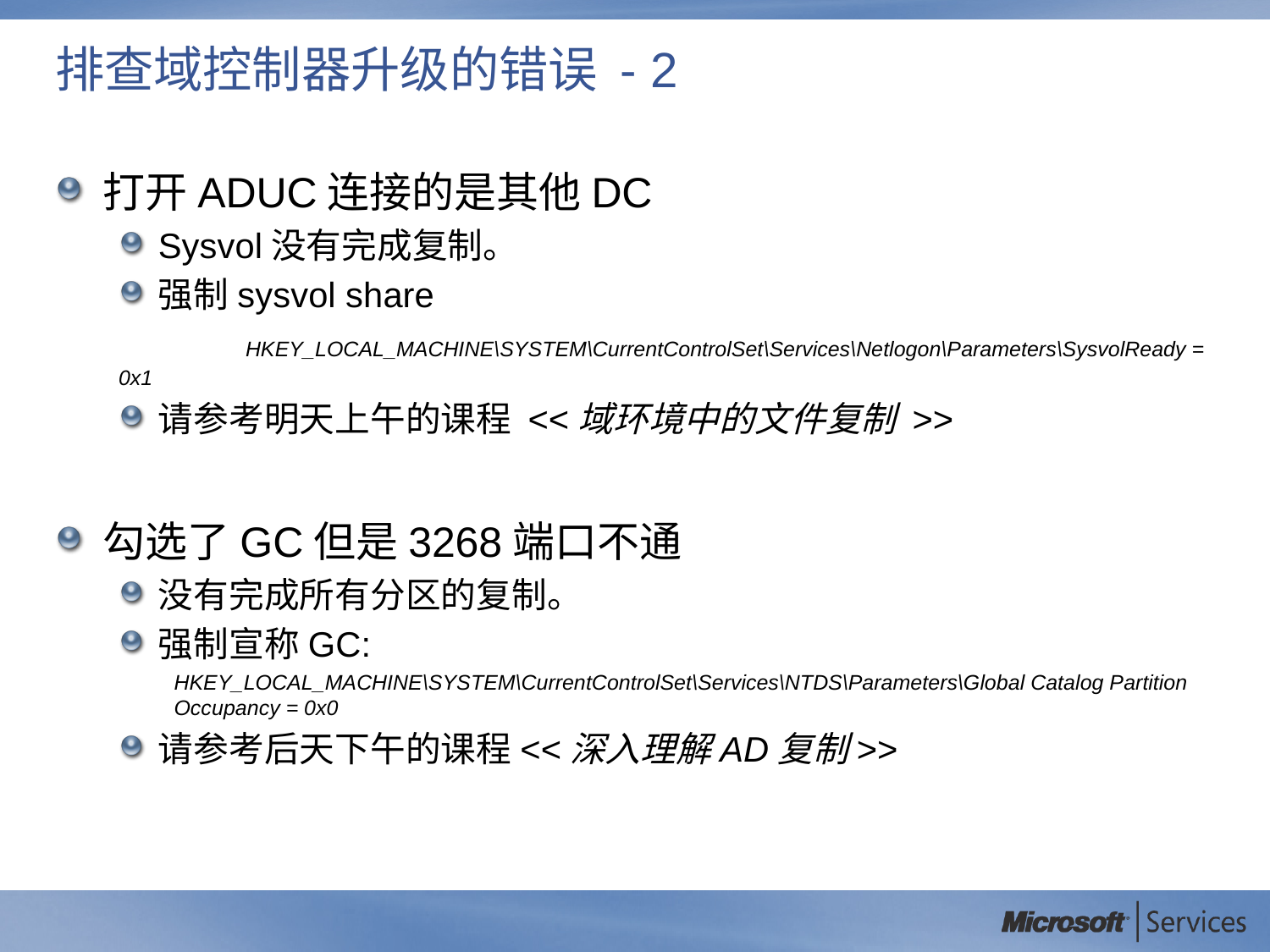

# 排查域控制器升级的错误 - 2
打开ADUC连接的是其他DC
Sysvol没有完成复制。
强制sysvol share
	HKEY_LOCAL_MACHINE\SYSTEM\CurrentControlSet\Services\Netlogon\Parameters\SysvolReady = 0x1
请参考明天上午的课程 <<域环境中的文件复制 >>

勾选了GC但是3268端口不通
没有完成所有分区的复制。
强制宣称GC:
HKEY_LOCAL_MACHINE\SYSTEM\CurrentControlSet\Services\NTDS\Parameters\Global Catalog Partition Occupancy = 0x0
请参考后天下午的课程<<深入理解AD复制>>